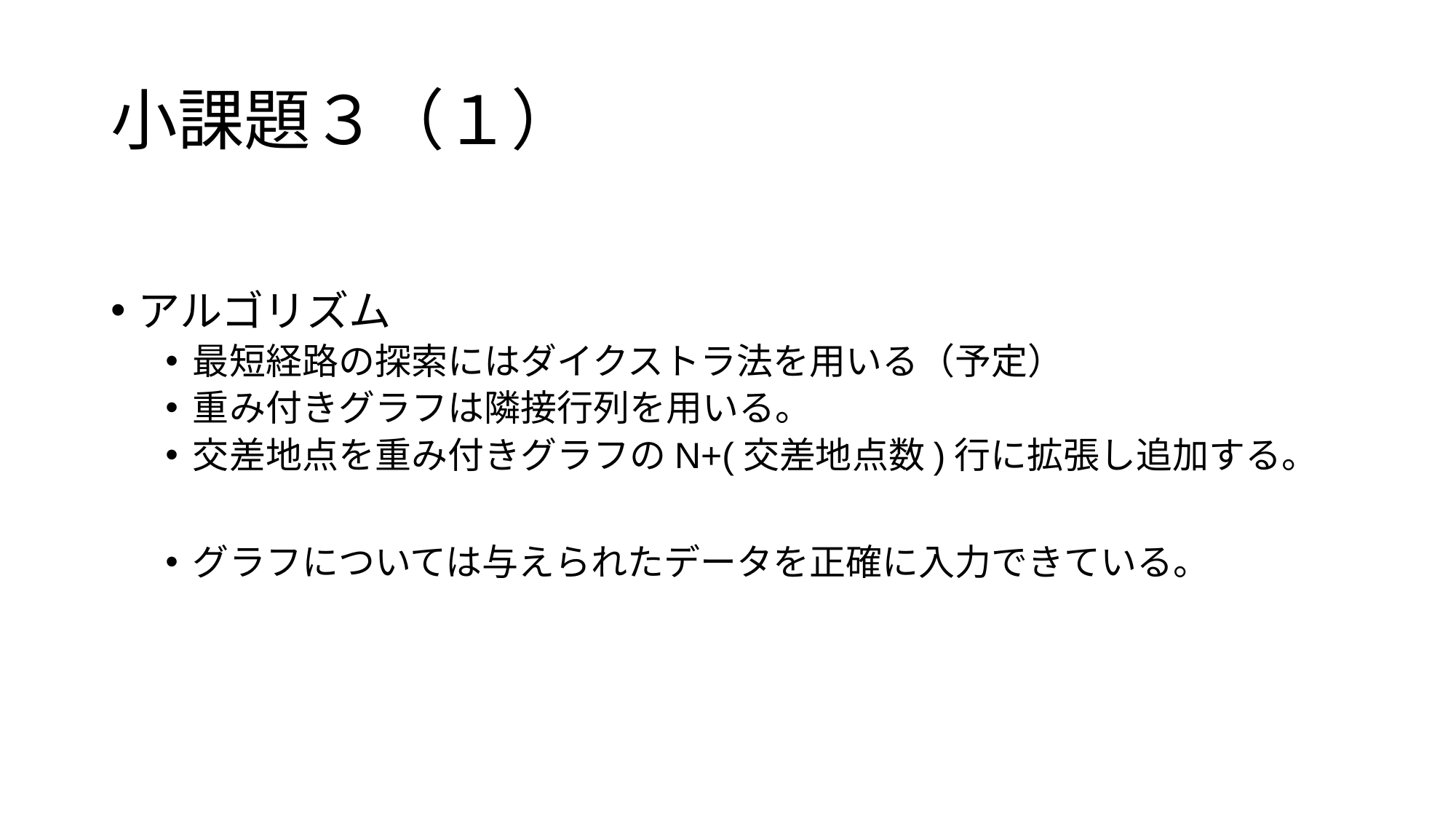

# 小課題３（１）

アルゴリズム
最短経路の探索にはダイクストラ法を用いる（予定）
重み付きグラフは隣接行列を用いる。
交差地点を重み付きグラフのN+(交差地点数)行に拡張し追加する。

グラフについては与えられたデータを正確に入力できている。